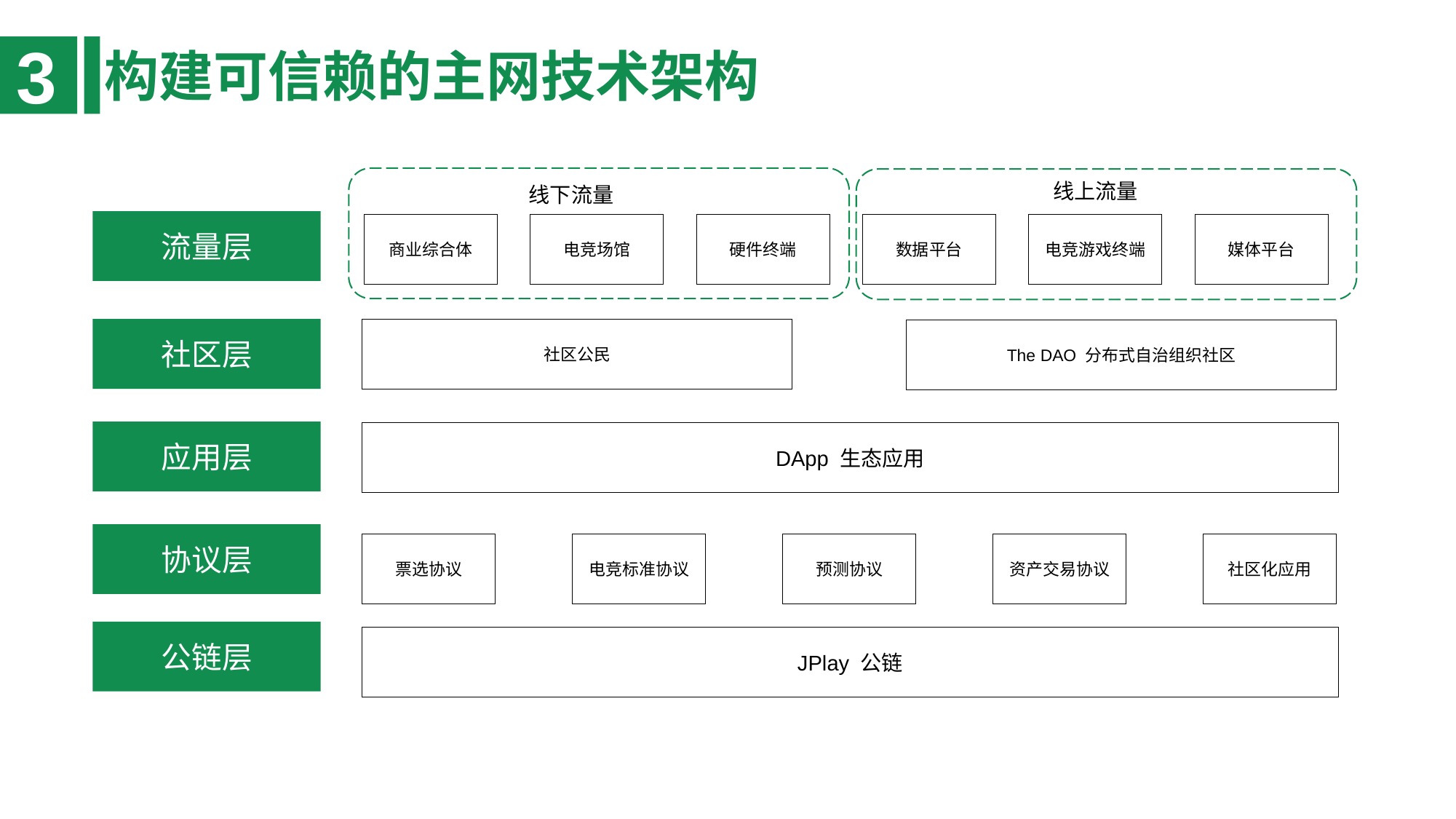

3

构建可信赖的主网技术架构

线上流量
线下流量
流量层
数据平台
电竞游戏终端
媒体平台
商业综合体
电竞场馆
硬件终端
社区层
社区公民
The DAO 分布式自治组织社区
应用层
DApp 生态应用
协议层
票选协议
电竞标准协议
预测协议
资产交易协议
社区化应用
公链层
JPlay 公链